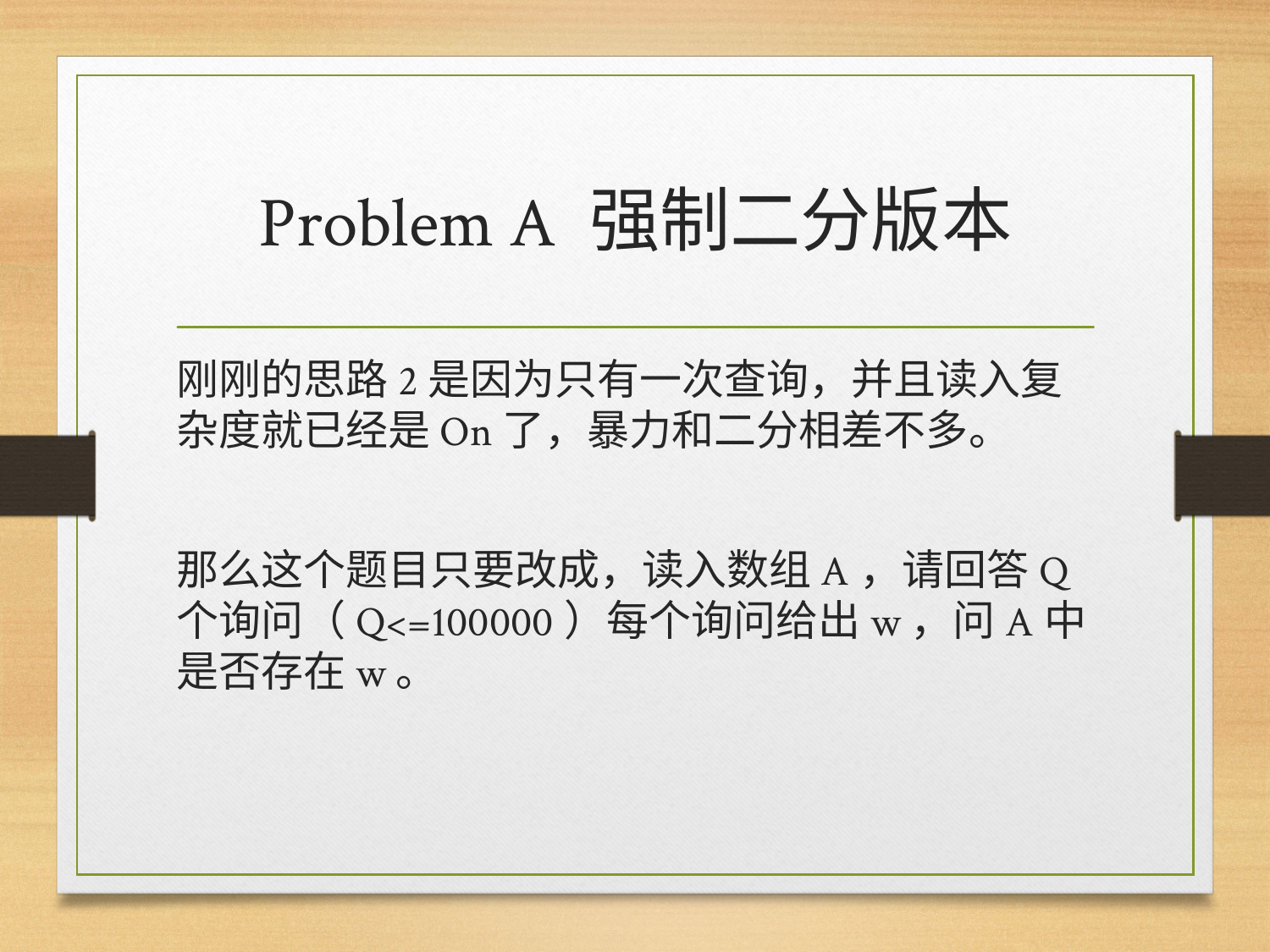

# Problem A 强制二分版本
刚刚的思路2是因为只有一次查询，并且读入复杂度就已经是On了，暴力和二分相差不多。

那么这个题目只要改成，读入数组A，请回答Q个询问（Q<=100000）每个询问给出w，问A中是否存在w。